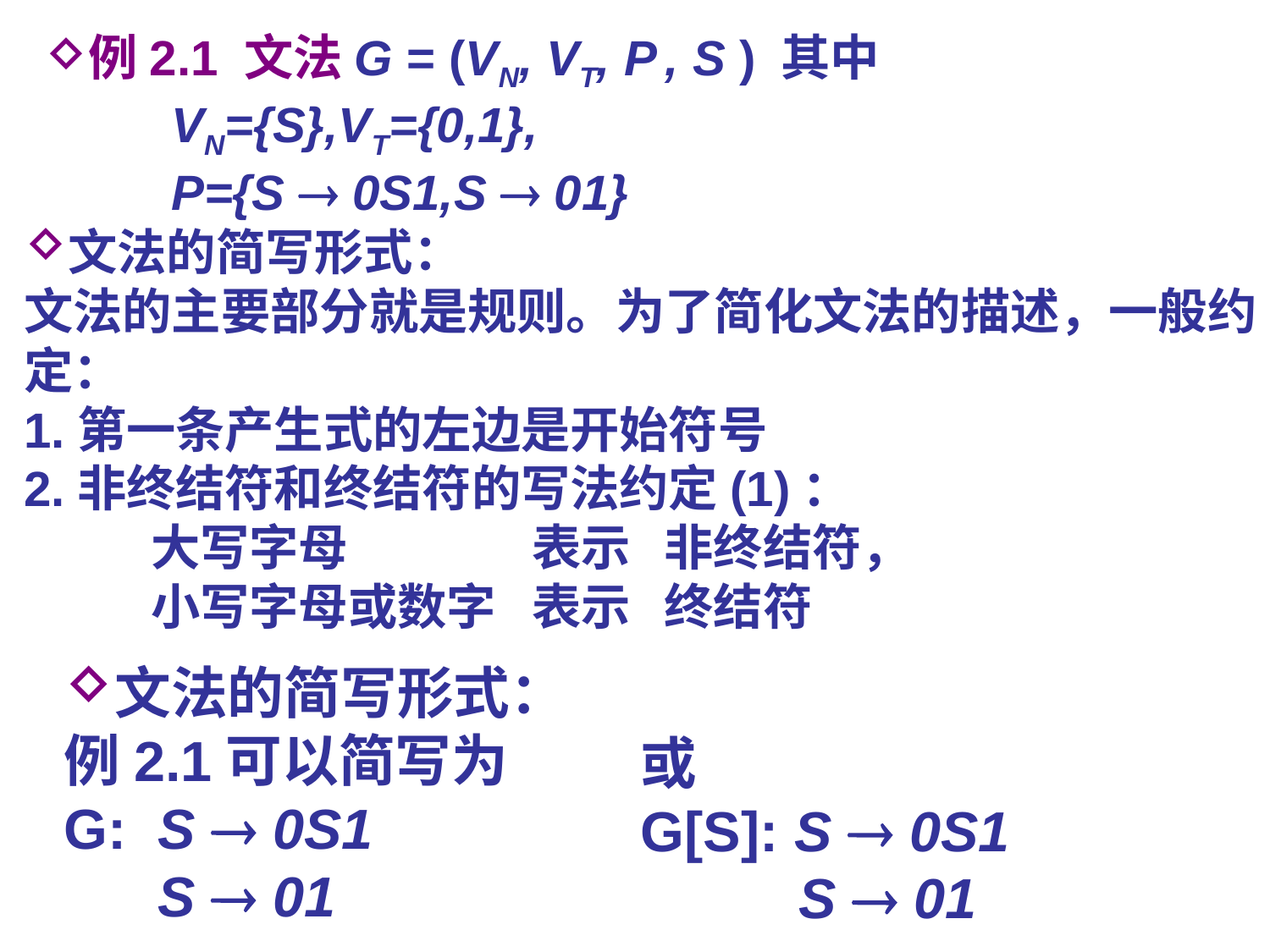

例2.1 文法G = (VN, VT, P , S ) 其中
	VN={S},VT={0,1},
	P={S → 0S1,S → 01}
文法的简写形式：
文法的主要部分就是规则。为了简化文法的描述，一般约定：
1.第一条产生式的左边是开始符号
2.非终结符和终结符的写法约定(1)：
	大写字母    		表示   非终结符，
	小写字母或数字	表示   终结符
文法的简写形式：
例2.1可以简写为
G:  S → 0S1
      S → 01
或
G[S]: S → 0S1
	  S → 01